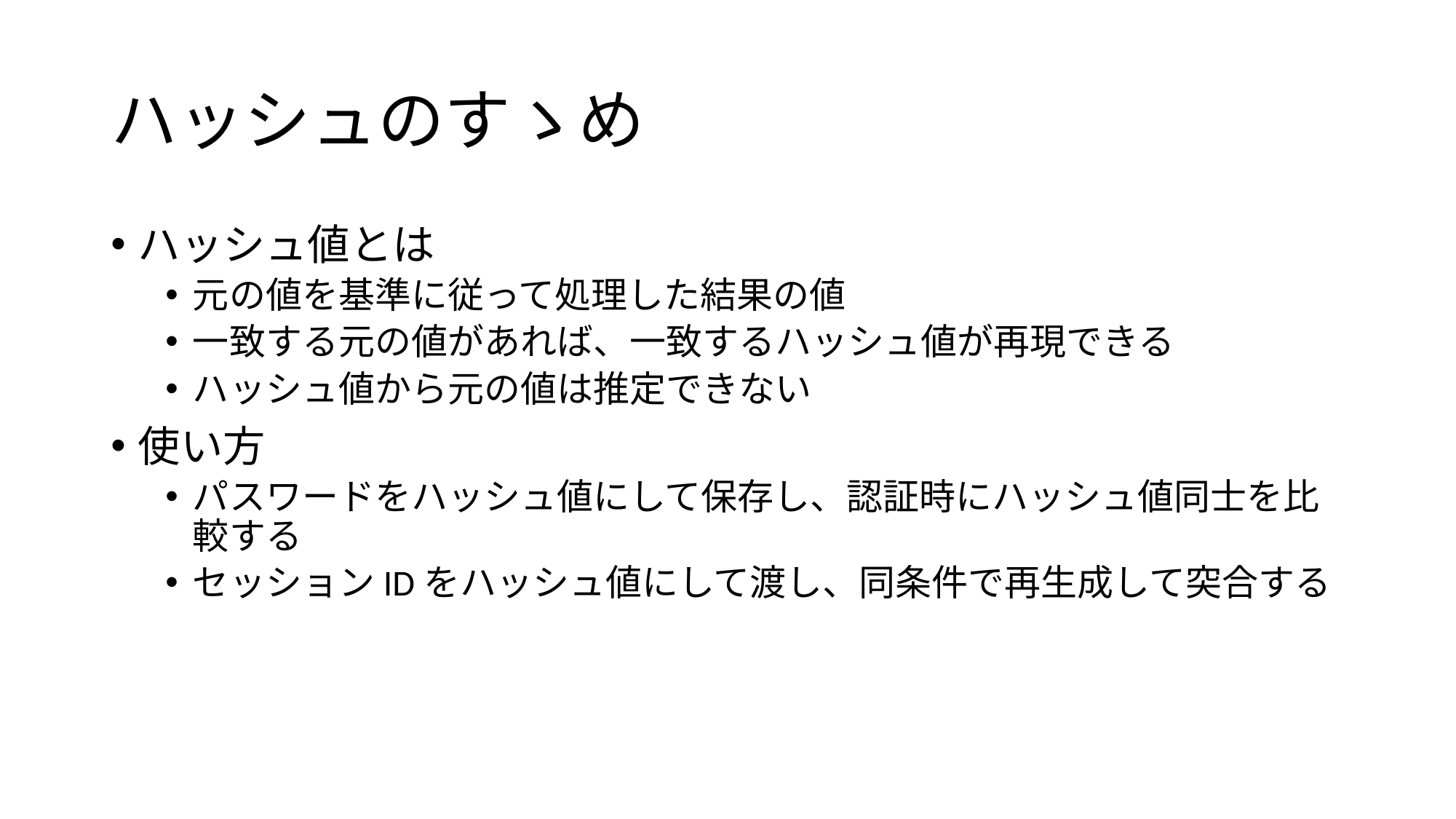

# ハッシュのすゝめ
ハッシュ値とは
元の値を基準に従って処理した結果の値
一致する元の値があれば、一致するハッシュ値が再現できる
ハッシュ値から元の値は推定できない
使い方
パスワードをハッシュ値にして保存し、認証時にハッシュ値同士を比較する
セッションIDをハッシュ値にして渡し、同条件で再生成して突合する